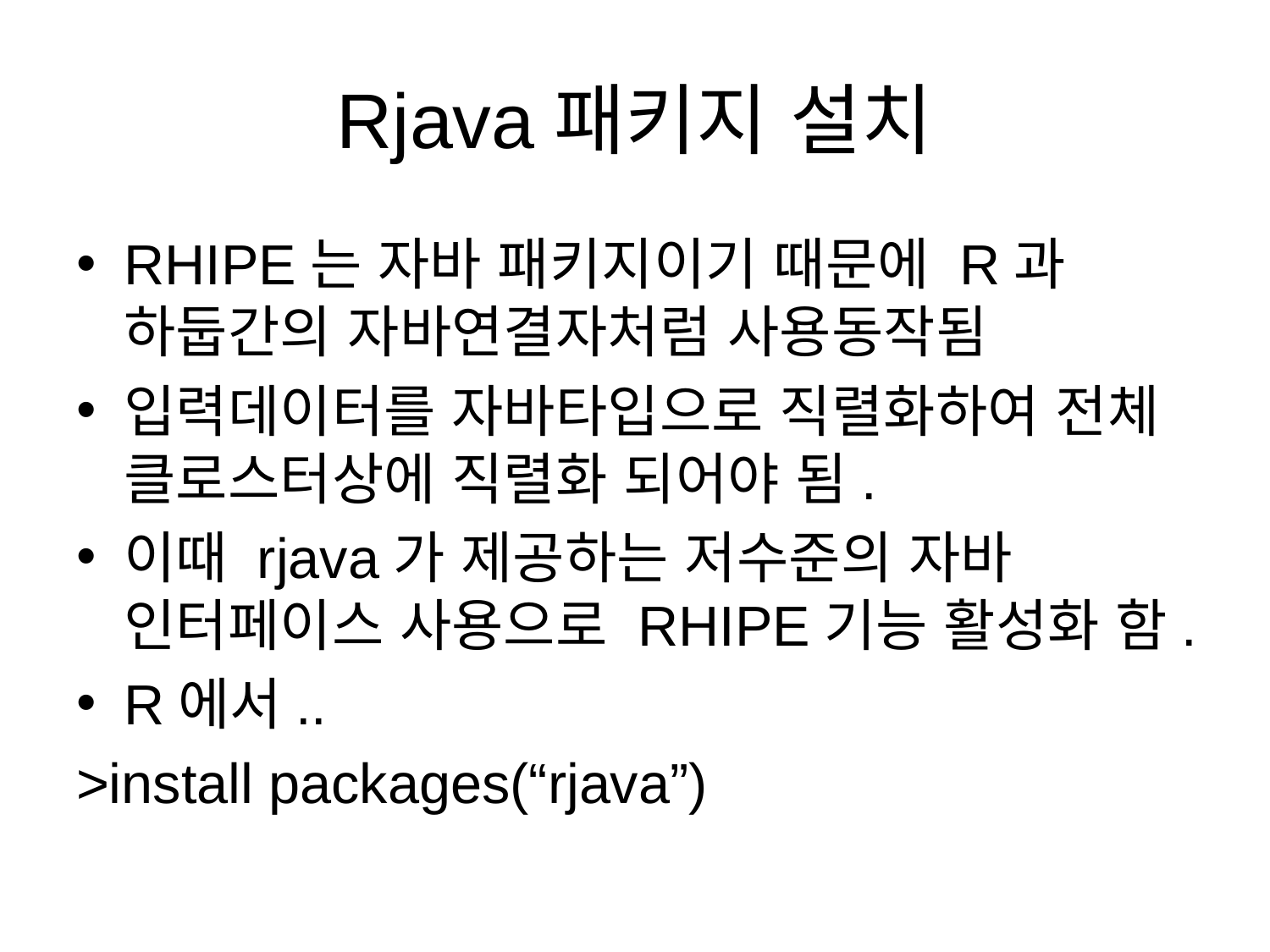

# Rjava패키지 설치
RHIPE는 자바 패키지이기 때문에 R과 하둡간의 자바연결자처럼 사용동작됨
입력데이터를 자바타입으로 직렬화하여 전체 클로스터상에 직렬화 되어야 됨.
이때 rjava가 제공하는 저수준의 자바 인터페이스 사용으로 RHIPE기능 활성화 함.
R에서..
>install packages(“rjava”)